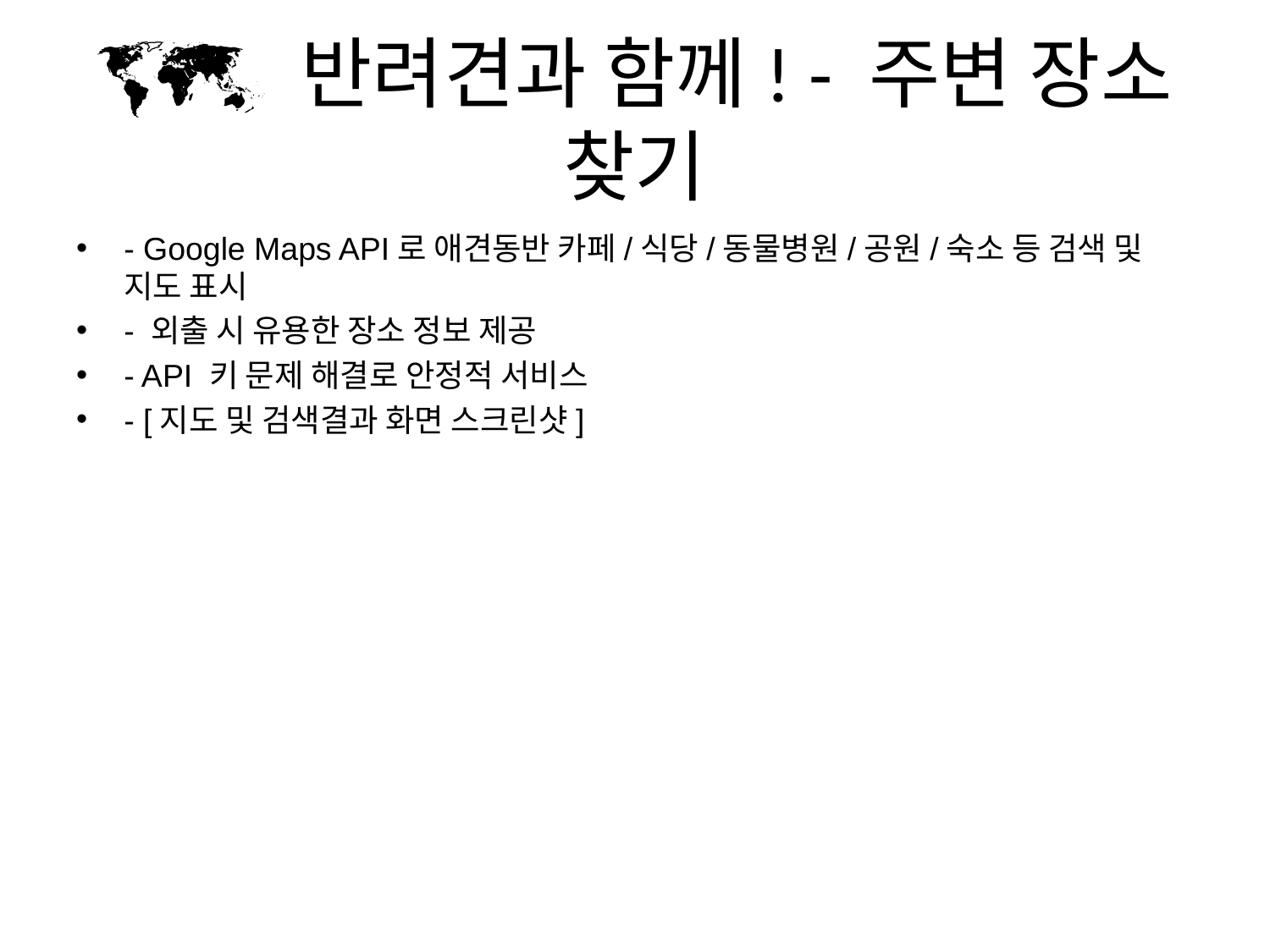

# 🗺️ 반려견과 함께! - 주변 장소 찾기
- Google Maps API로 애견동반 카페/식당/동물병원/공원/숙소 등 검색 및 지도 표시
- 외출 시 유용한 장소 정보 제공
- API 키 문제 해결로 안정적 서비스
- [지도 및 검색결과 화면 스크린샷]